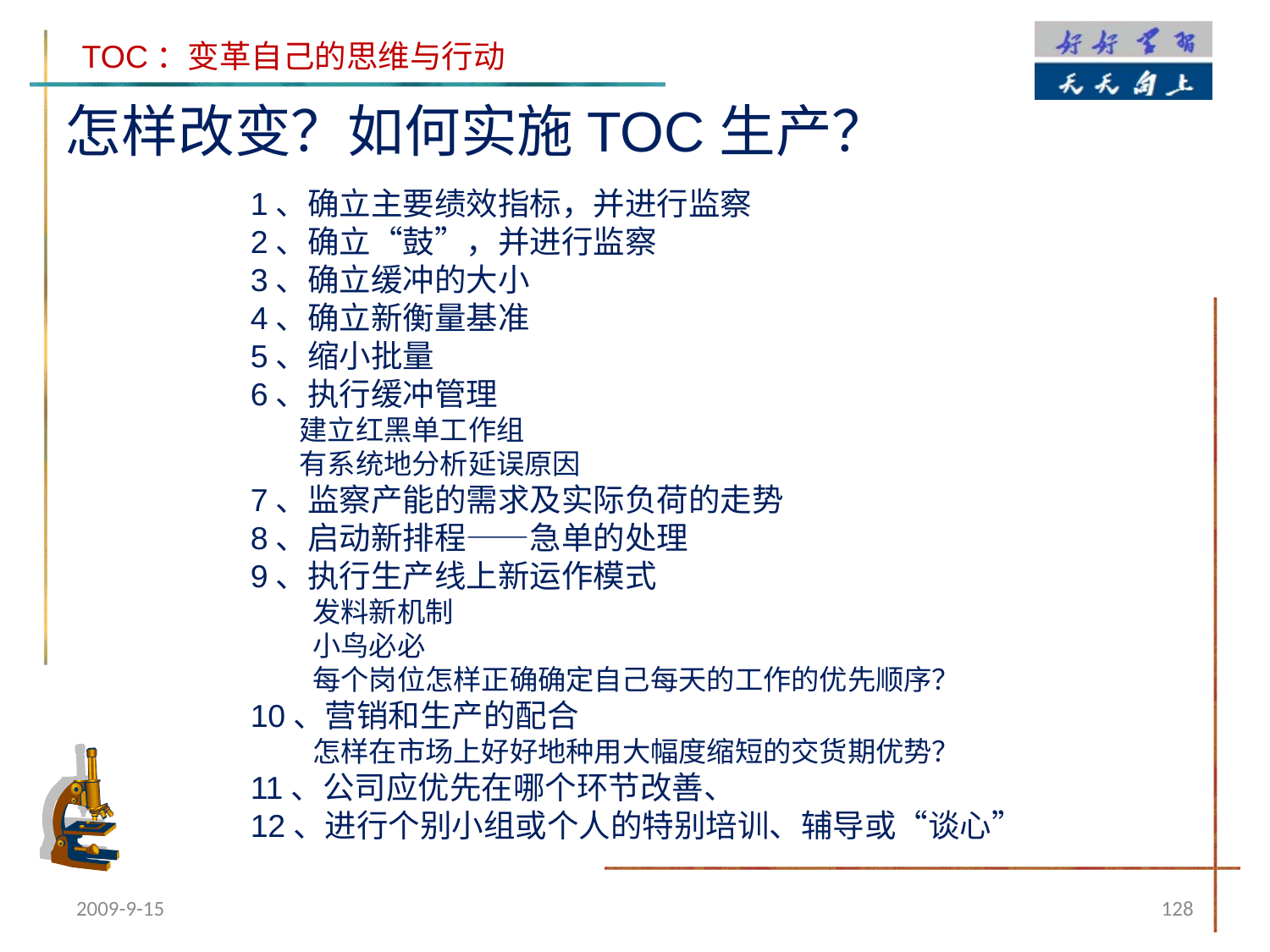

怎样改变？如何实施TOC生产？
1、确立主要绩效指标，并进行监察
2、确立“鼓”，并进行监察
3、确立缓冲的大小
4、确立新衡量基准
5、缩小批量
6、执行缓冲管理
建立红黑单工作组
有系统地分析延误原因
7、监察产能的需求及实际负荷的走势
8、启动新排程——急单的处理
9、执行生产线上新运作模式
发料新机制
小鸟必必
每个岗位怎样正确确定自己每天的工作的优先顺序？
10、营销和生产的配合
怎样在市场上好好地种用大幅度缩短的交货期优势？
11、公司应优先在哪个环节改善、
12、进行个别小组或个人的特别培训、辅导或“谈心”
2009-9-15
128